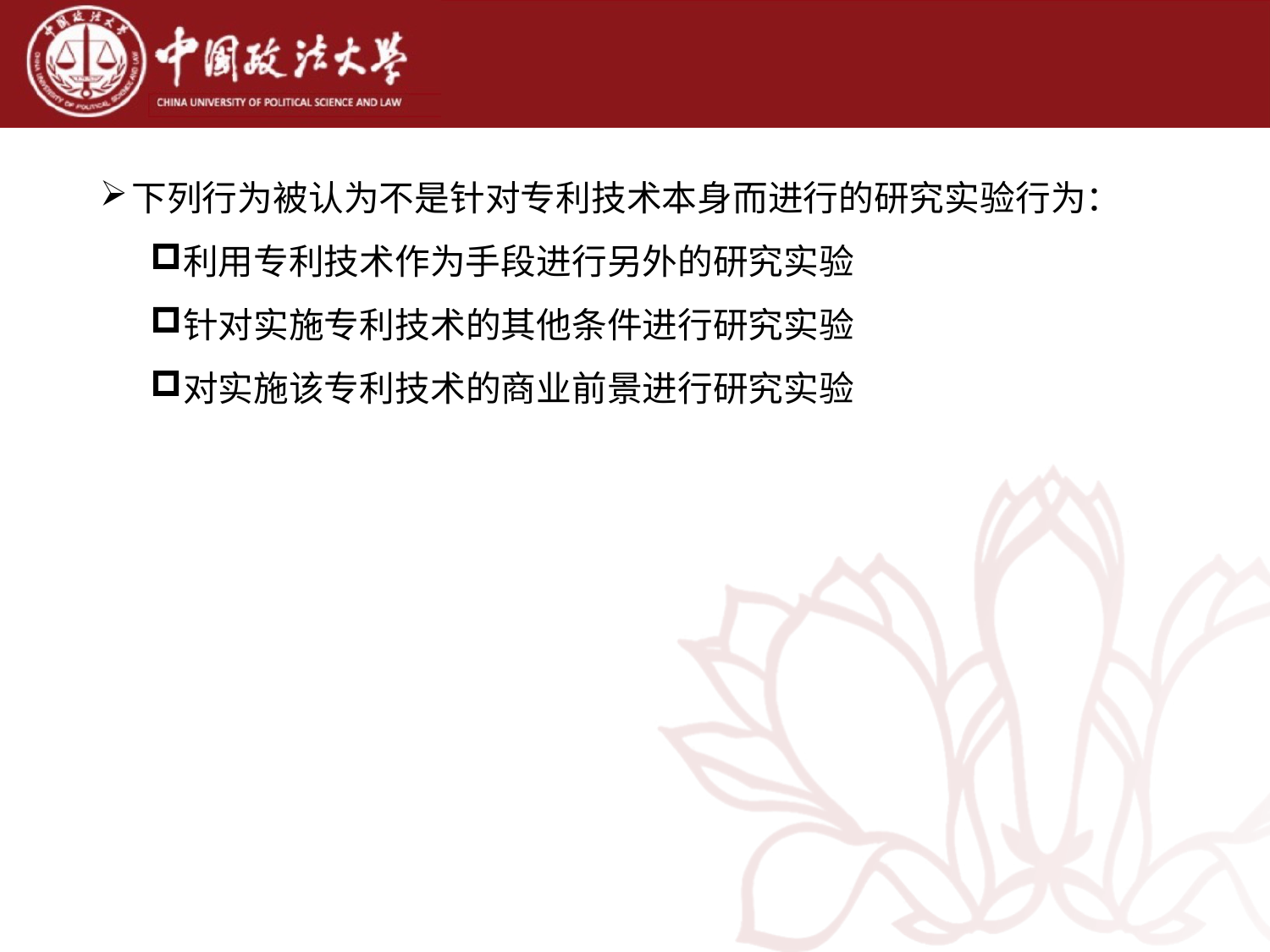

下列行为被认为不是针对专利技术本身而进行的研究实验行为：
利用专利技术作为手段进行另外的研究实验
针对实施专利技术的其他条件进行研究实验
对实施该专利技术的商业前景进行研究实验